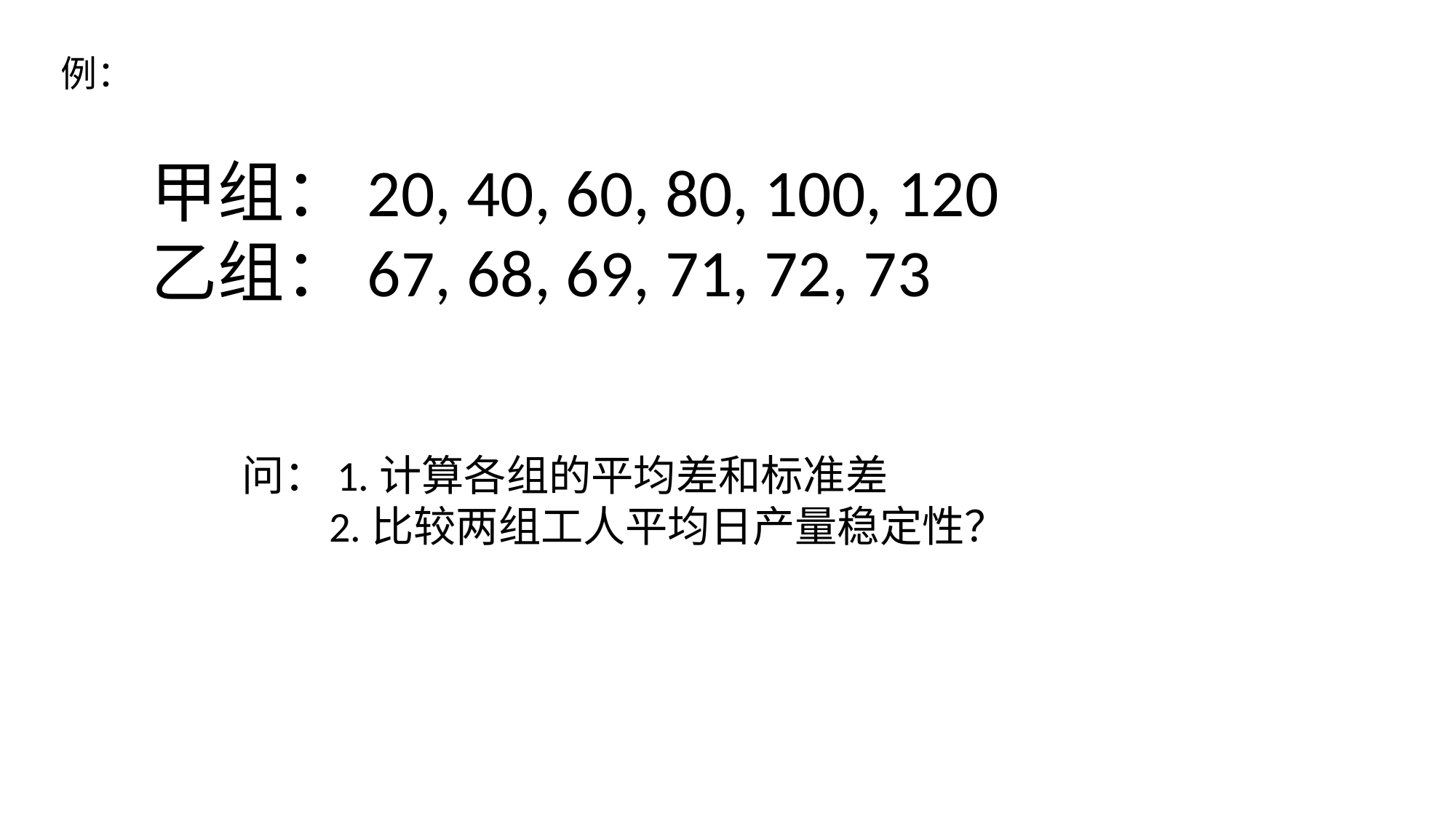

例：
甲组：20, 40, 60, 80, 100, 120
乙组：67, 68, 69, 71, 72, 73
问：1.计算各组的平均差和标准差
         2.比较两组工人平均日产量稳定性？